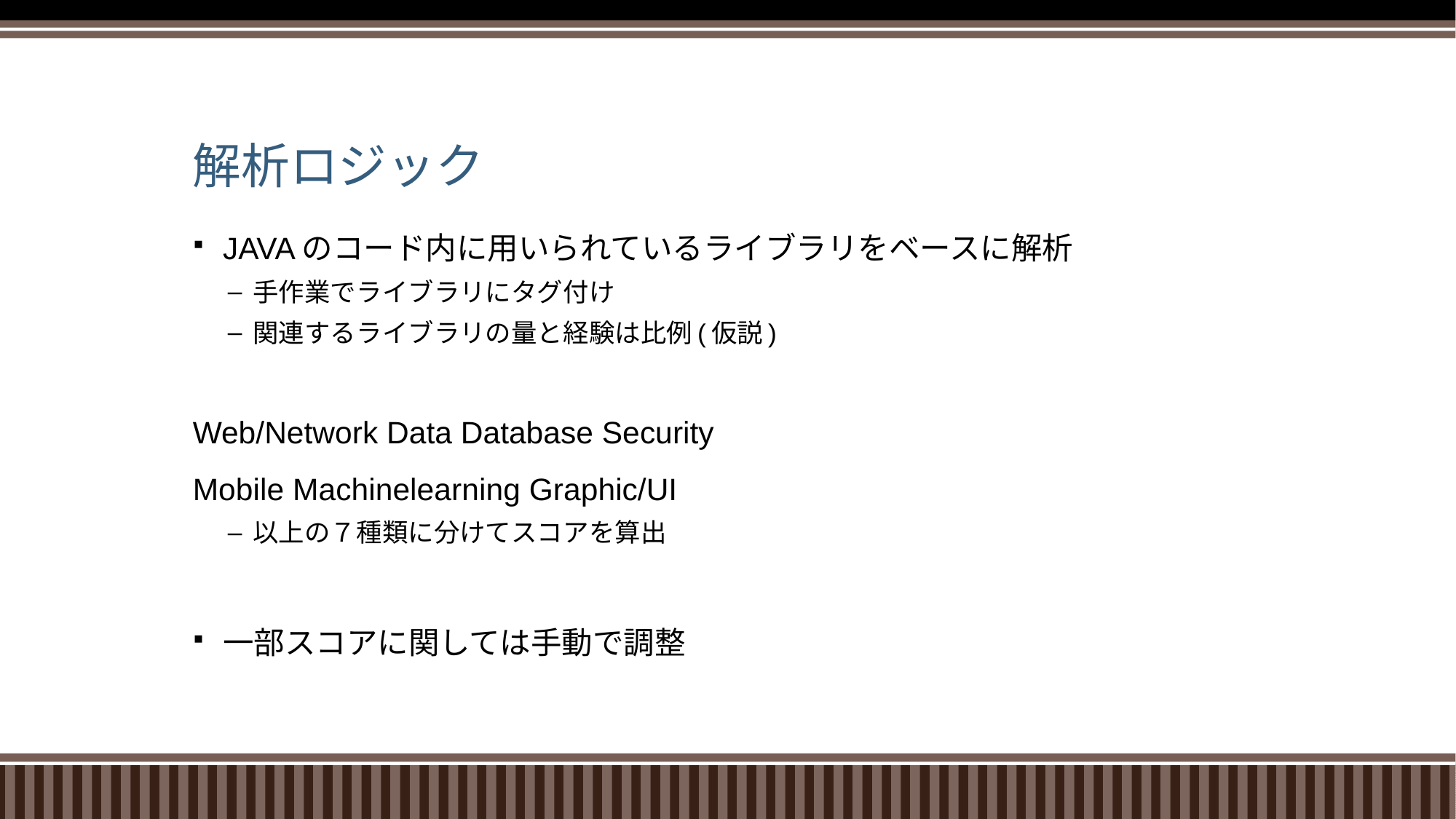

# 解析ロジック
JAVAのコード内に用いられているライブラリをベースに解析
手作業でライブラリにタグ付け
関連するライブラリの量と経験は比例(仮説)

Web/Network Data Database Security
Mobile Machinelearning Graphic/UI
以上の７種類に分けてスコアを算出

一部スコアに関しては手動で調整